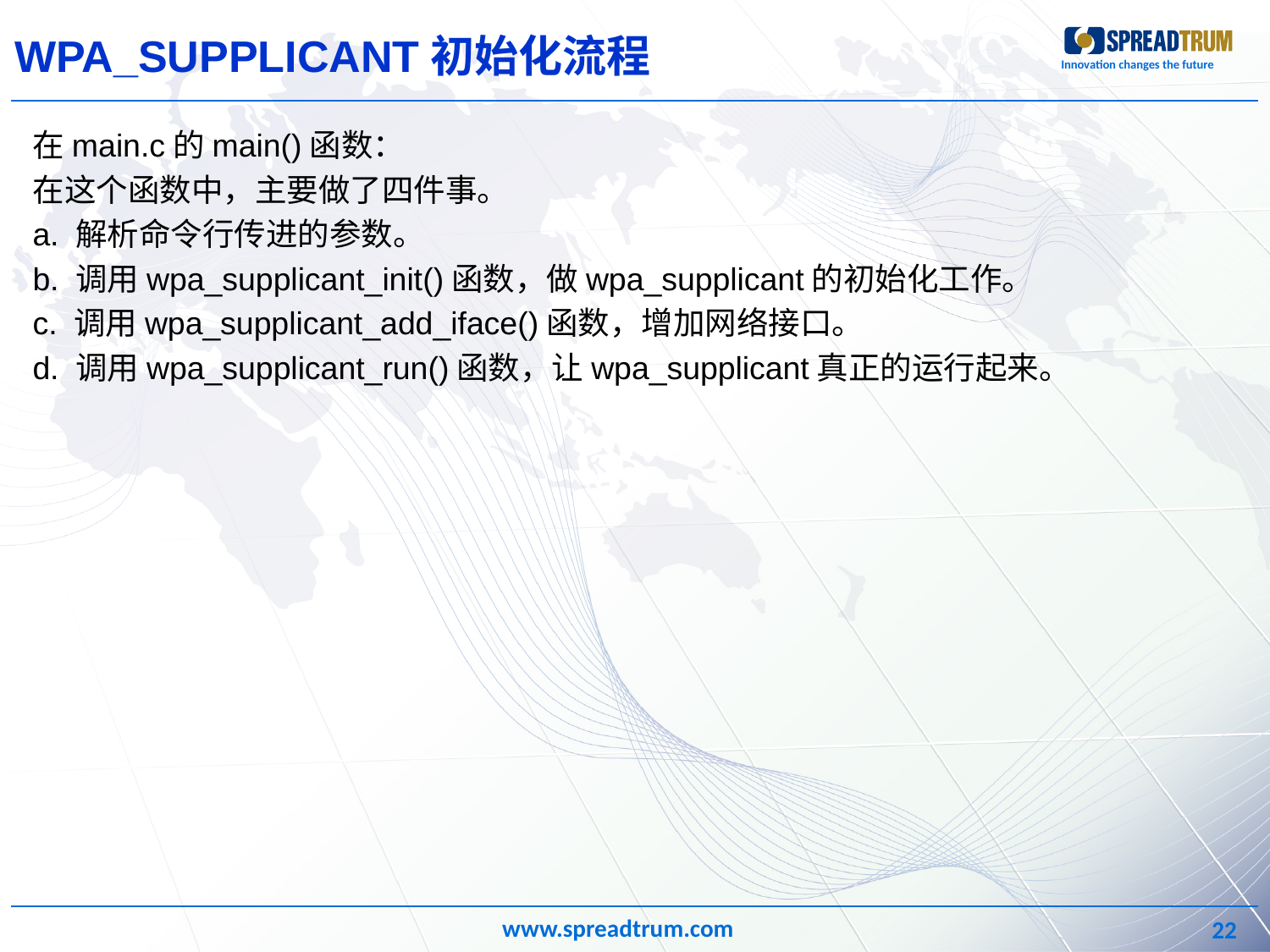

# WPA_SUPPLICANT初始化流程
在main.c的main()函数：
在这个函数中，主要做了四件事。
a. 解析命令行传进的参数。
b. 调用wpa_supplicant_init()函数，做wpa_supplicant的初始化工作。
c. 调用wpa_supplicant_add_iface()函数，增加网络接口。
d. 调用wpa_supplicant_run()函数，让wpa_supplicant真正的运行起来。